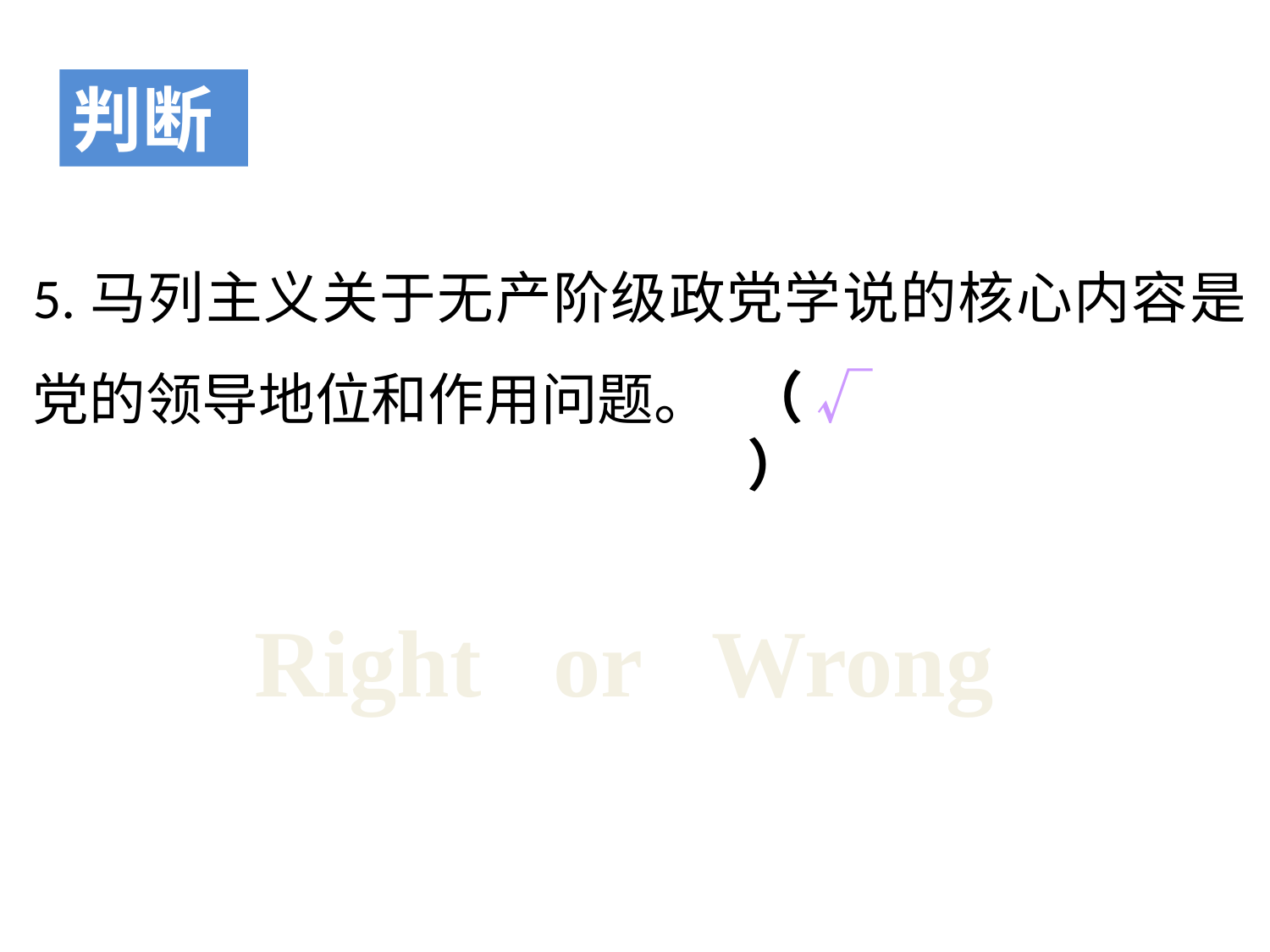

判断
5.马列主义关于无产阶级政党学说的核心内容是党的领导地位和作用问题。
（ √   ）

Right   or   Wrong